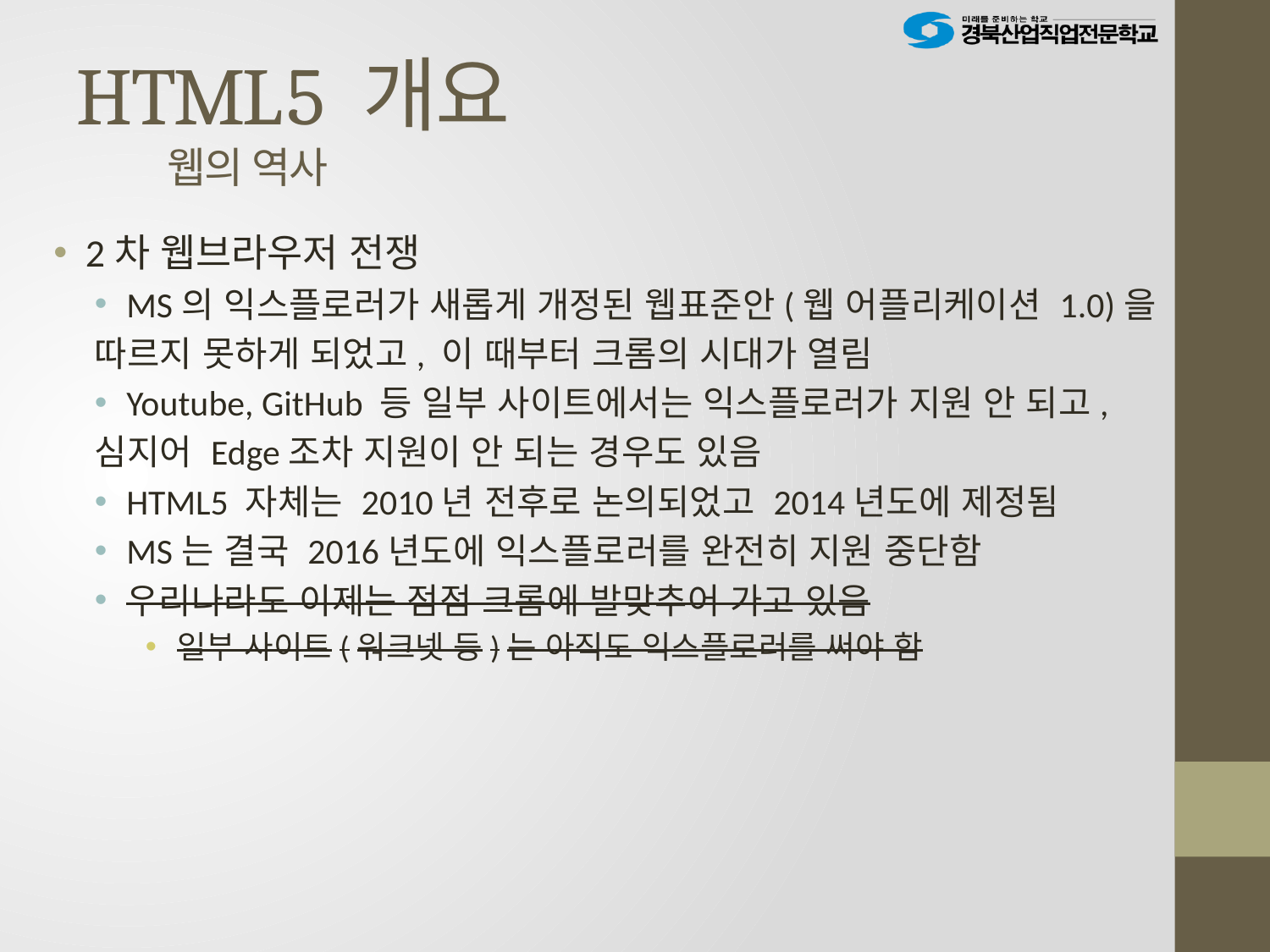

# HTML5 개요 웹의 역사
2차 웹브라우저 전쟁
MS의 익스플로러가 새롭게 개정된 웹표준안(웹 어플리케이션 1.0)을
따르지 못하게 되었고, 이 때부터 크롬의 시대가 열림
Youtube, GitHub 등 일부 사이트에서는 익스플로러가 지원 안 되고,
심지어 Edge조차 지원이 안 되는 경우도 있음
HTML5 자체는 2010년 전후로 논의되었고 2014년도에 제정됨
MS는 결국 2016년도에 익스플로러를 완전히 지원 중단함
우리나라도 이제는 점점 크롬에 발맞추어 가고 있음
일부 사이트(워크넷 등)는 아직도 익스플로러를 써야 함